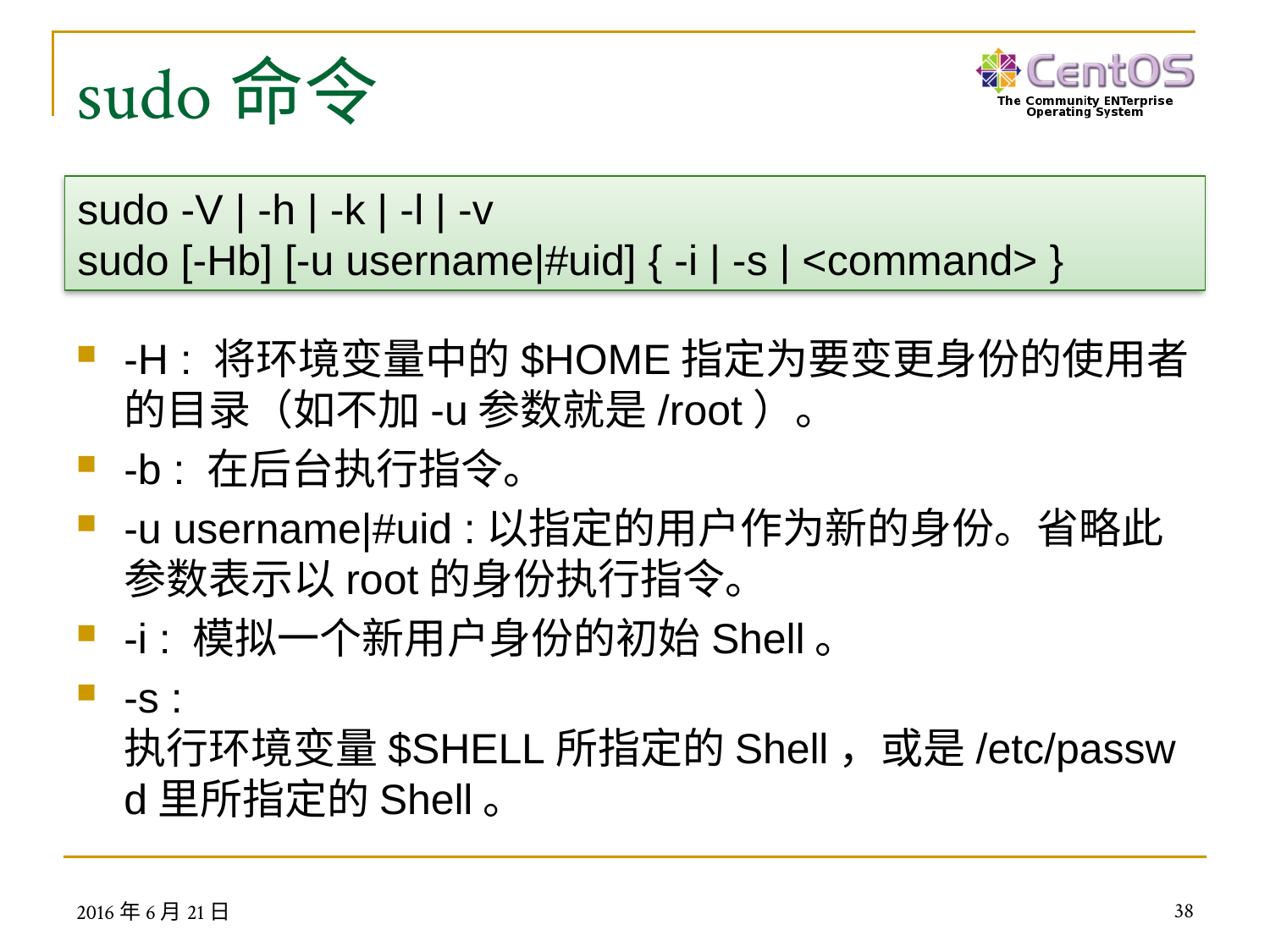

# sudo命令
sudo -V | -h | -k | -l | -v
sudo [-Hb] [-u username|#uid] { -i | -s | <command> }
-H : 将环境变量中的$HOME指定为要变更身份的使用者的目录（如不加-u参数就是/root）。
-b : 在后台执行指令。
-u username|#uid :以指定的用户作为新的身份。省略此参数表示以root的身份执行指令。
-i : 模拟一个新用户身份的初始Shell。
-s : 执行环境变量$SHELL所指定的Shell，或是/etc/passwd里所指定的Shell。
2016年6月21日
38